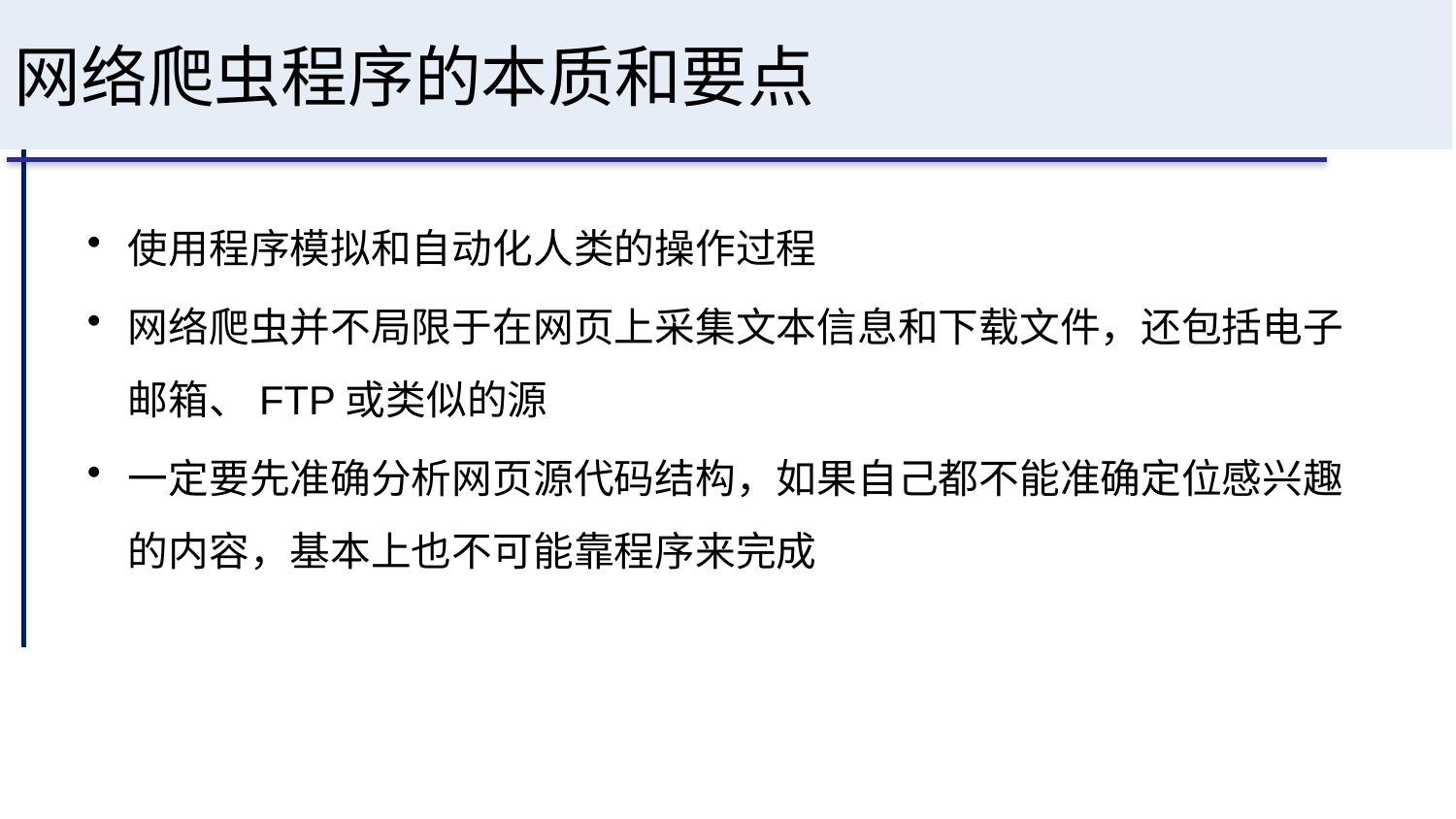

# 网络爬虫程序的本质和要点
使用程序模拟和自动化人类的操作过程
网络爬虫并不局限于在网页上采集文本信息和下载文件，还包括电子邮箱、FTP或类似的源
一定要先准确分析网页源代码结构，如果自己都不能准确定位感兴趣的内容，基本上也不可能靠程序来完成